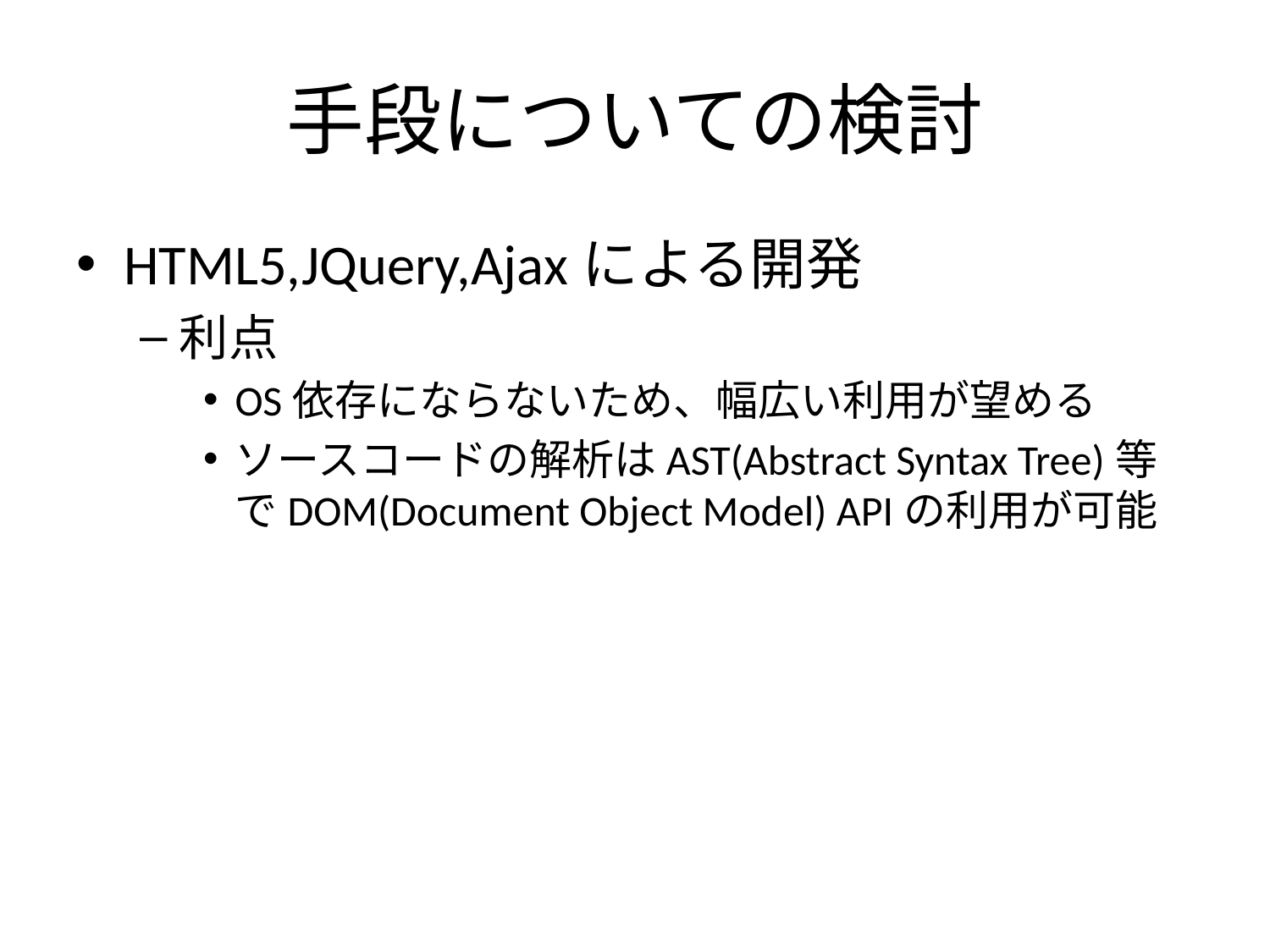

# 手段についての検討
HTML5,JQuery,Ajaxによる開発
利点
OS依存にならないため、幅広い利用が望める
ソースコードの解析はAST(Abstract Syntax Tree)等でDOM(Document Object Model) APIの利用が可能